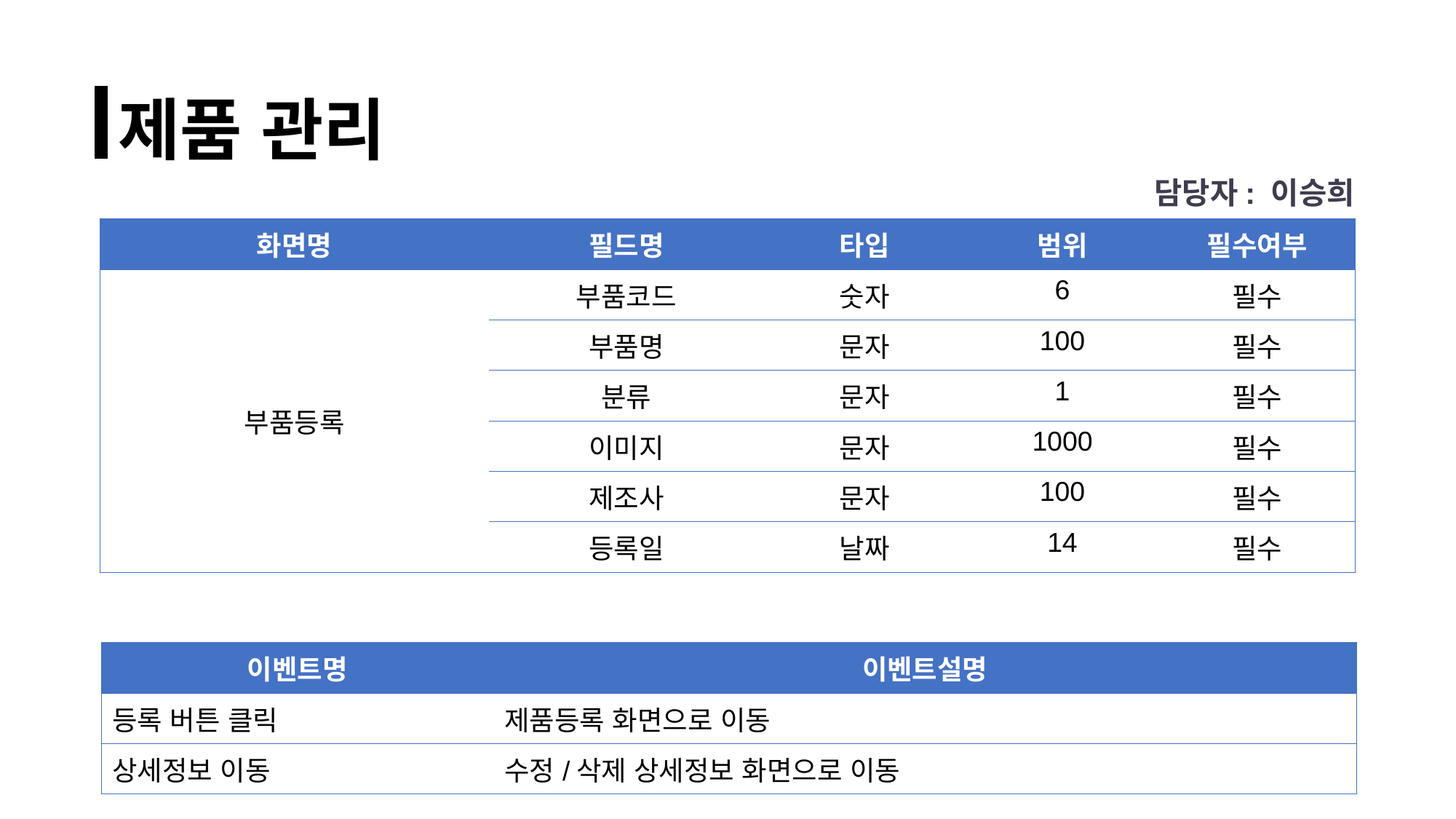

제품 관리

담당자: 이승희
| 화면명 | 필드명 | 타입 | 범위 | 필수여부 |
| --- | --- | --- | --- | --- |
| 부품등록 | 부품코드 | 숫자 | 6 | 필수 |
|  | 부품명 | 문자 | 100 | 필수 |
|  | 분류 | 문자 | 1 | 필수 |
|  | 이미지 | 문자 | 1000 | 필수 |
|  | 제조사 | 문자 | 100 | 필수 |
|  | 등록일 | 날짜 | 14 | 필수 |
| 이벤트명 | 이벤트설명 |
| --- | --- |
| 등록 버튼 클릭 | 제품등록 화면으로 이동 |
| 상세정보 이동 | 수정/삭제 상세정보 화면으로 이동 |